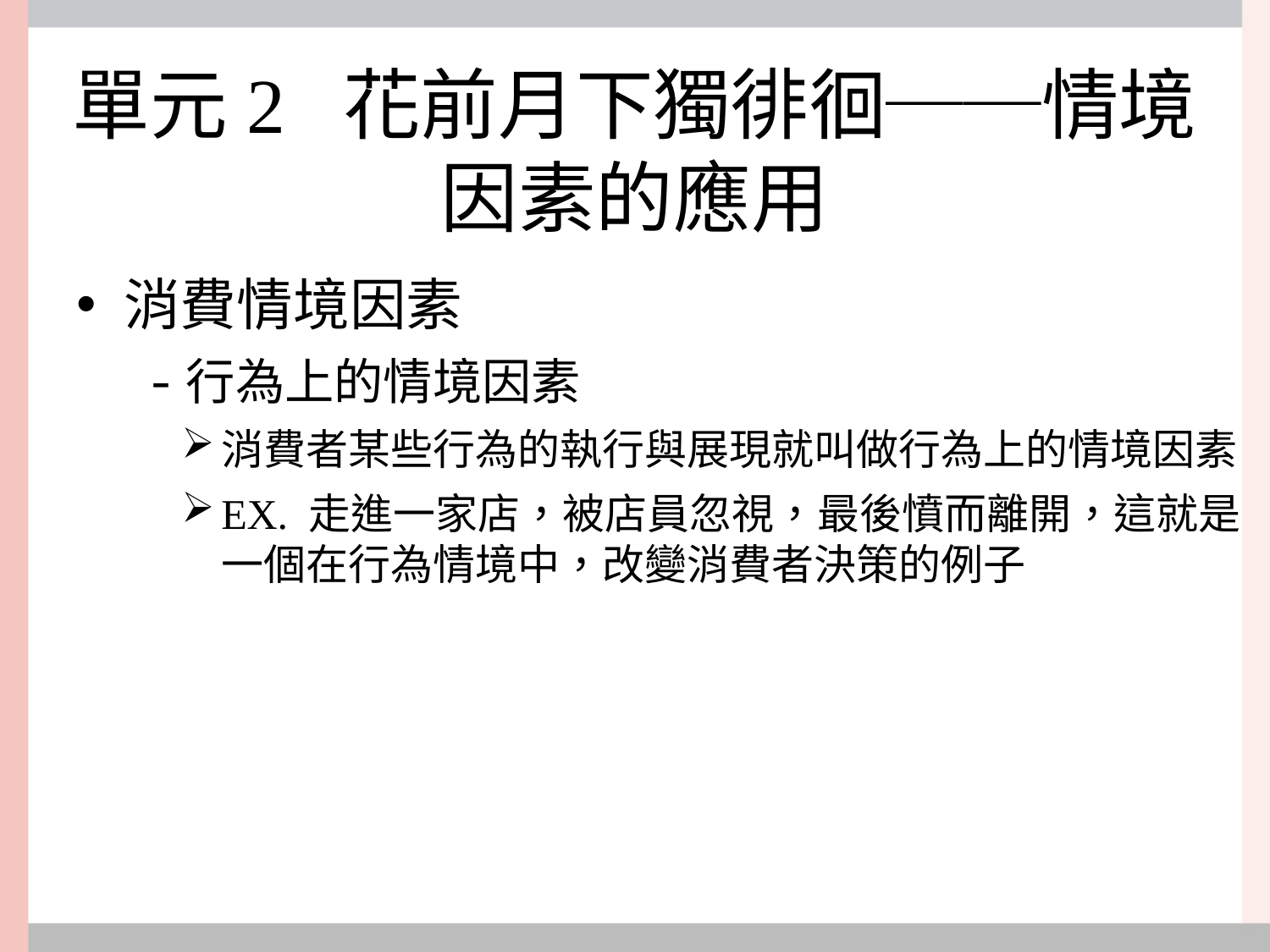

# 單元2  花前月下獨徘徊──情境 因素的應用
消費情境因素
行為上的情境因素
消費者某些行為的執行與展現就叫做行為上的情境因素
EX. 走進一家店，被店員忽視，最後憤而離開，這就是一個在行為情境中，改變消費者決策的例子